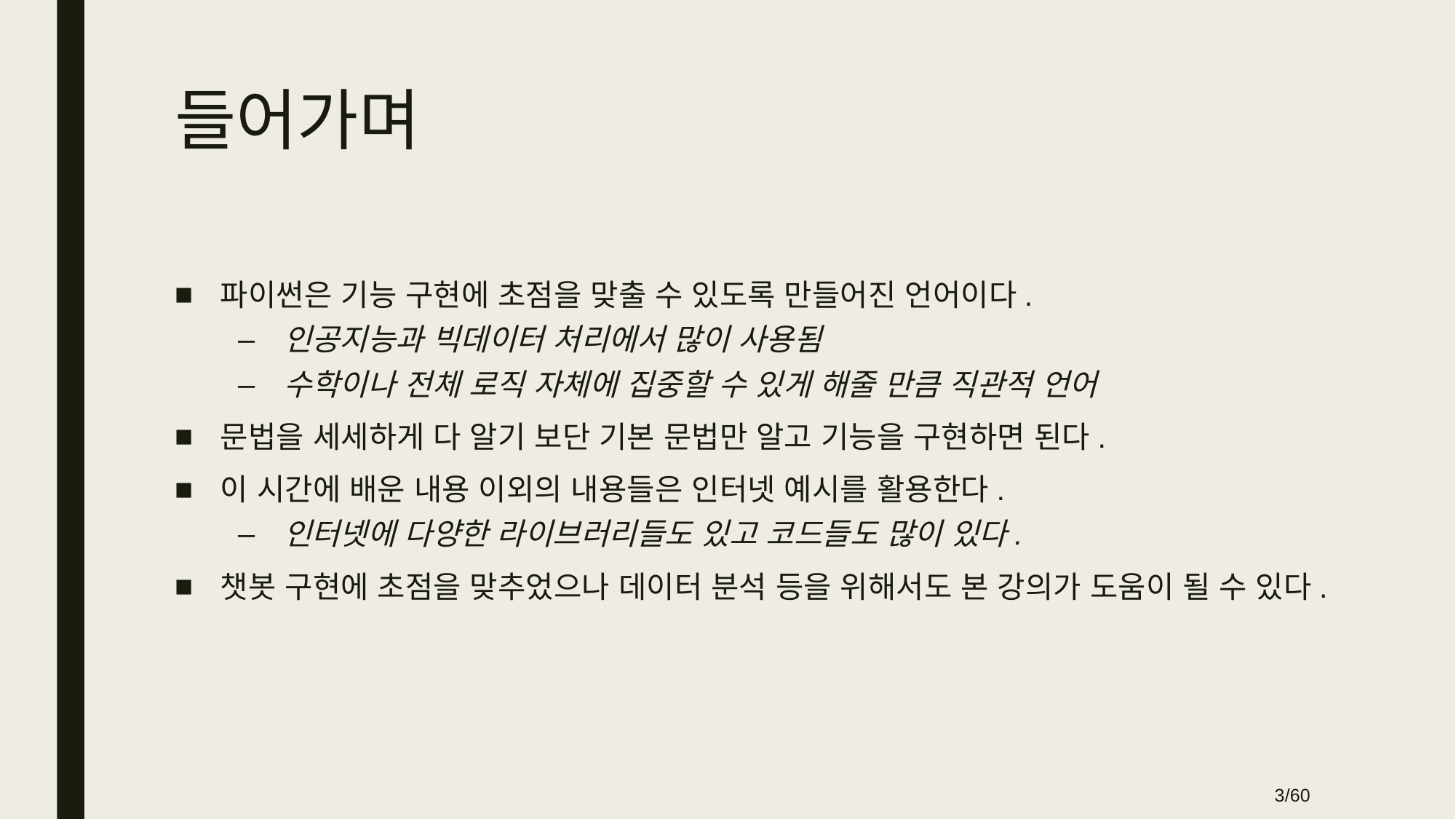

# 들어가며
파이썬은 기능 구현에 초점을 맞출 수 있도록 만들어진 언어이다.
인공지능과 빅데이터 처리에서 많이 사용됨
수학이나 전체 로직 자체에 집중할 수 있게 해줄 만큼 직관적 언어
문법을 세세하게 다 알기 보단 기본 문법만 알고 기능을 구현하면 된다.
이 시간에 배운 내용 이외의 내용들은 인터넷 예시를 활용한다.
인터넷에 다양한 라이브러리들도 있고 코드들도 많이 있다.
챗봇 구현에 초점을 맞추었으나 데이터 분석 등을 위해서도 본 강의가 도움이 될 수 있다.

3/60